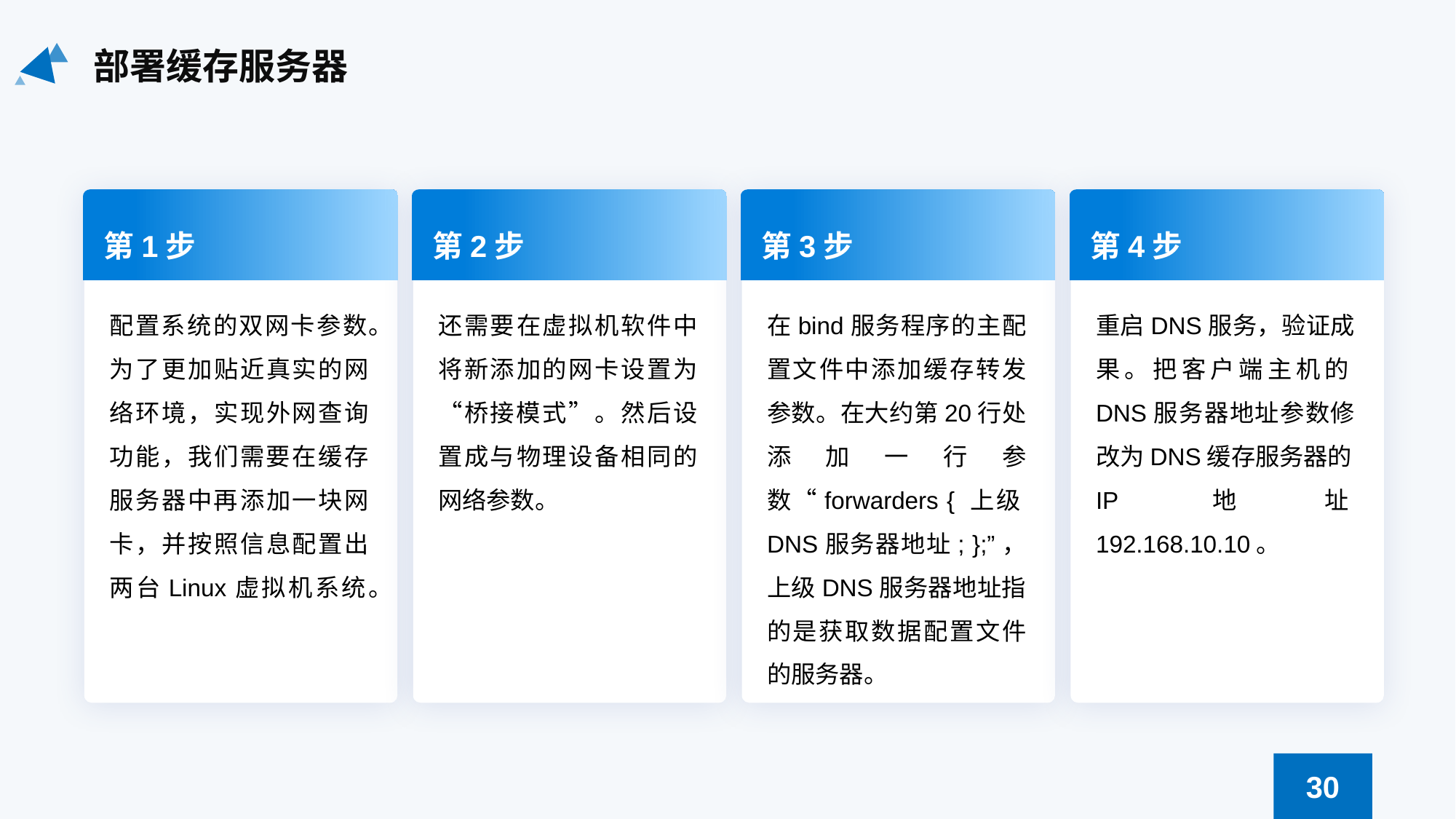

部署缓存服务器

第1步
第2步
第3步
第4步
配置系统的双网卡参数。为了更加贴近真实的网络环境，实现外网查询功能，我们需要在缓存服务器中再添加一块网卡，并按照信息配置出两台Linux虚拟机系统。
还需要在虚拟机软件中将新添加的网卡设置为“桥接模式”。然后设置成与物理设备相同的网络参数。
在bind服务程序的主配置文件中添加缓存转发参数。在大约第20行处添加一行参数“forwarders { 上级DNS服务器地址; };”，上级DNS服务器地址指的是获取数据配置文件的服务器。
重启DNS服务，验证成果。把客户端主机的DNS服务器地址参数修改为DNS缓存服务器的IP地址192.168.10.10。

30